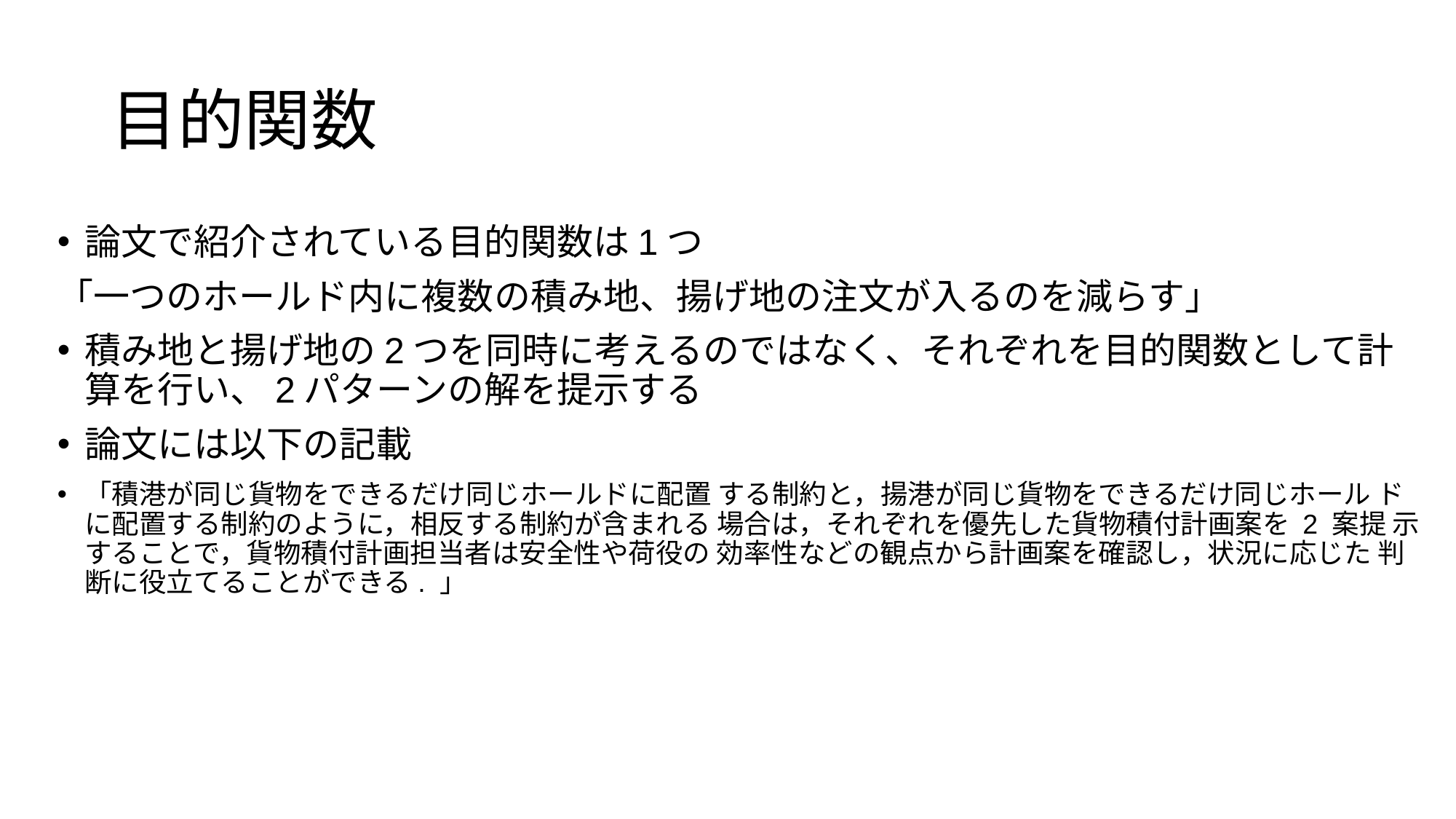

# 目的関数
論文で紹介されている目的関数は1つ
「一つのホールド内に複数の積み地、揚げ地の注文が入るのを減らす」
積み地と揚げ地の2つを同時に考えるのではなく、それぞれを目的関数として計算を行い、2パターンの解を提示する
論文には以下の記載
「積港が同じ貨物をできるだけ同じホールドに配置 する制約と，揚港が同じ貨物をできるだけ同じホール ドに配置する制約のように，相反する制約が含まれる 場合は，それぞれを優先した貨物積付計画案を 2 案提 示することで，貨物積付計画担当者は安全性や荷役の 効率性などの観点から計画案を確認し，状況に応じた 判断に役立てることができる. 」